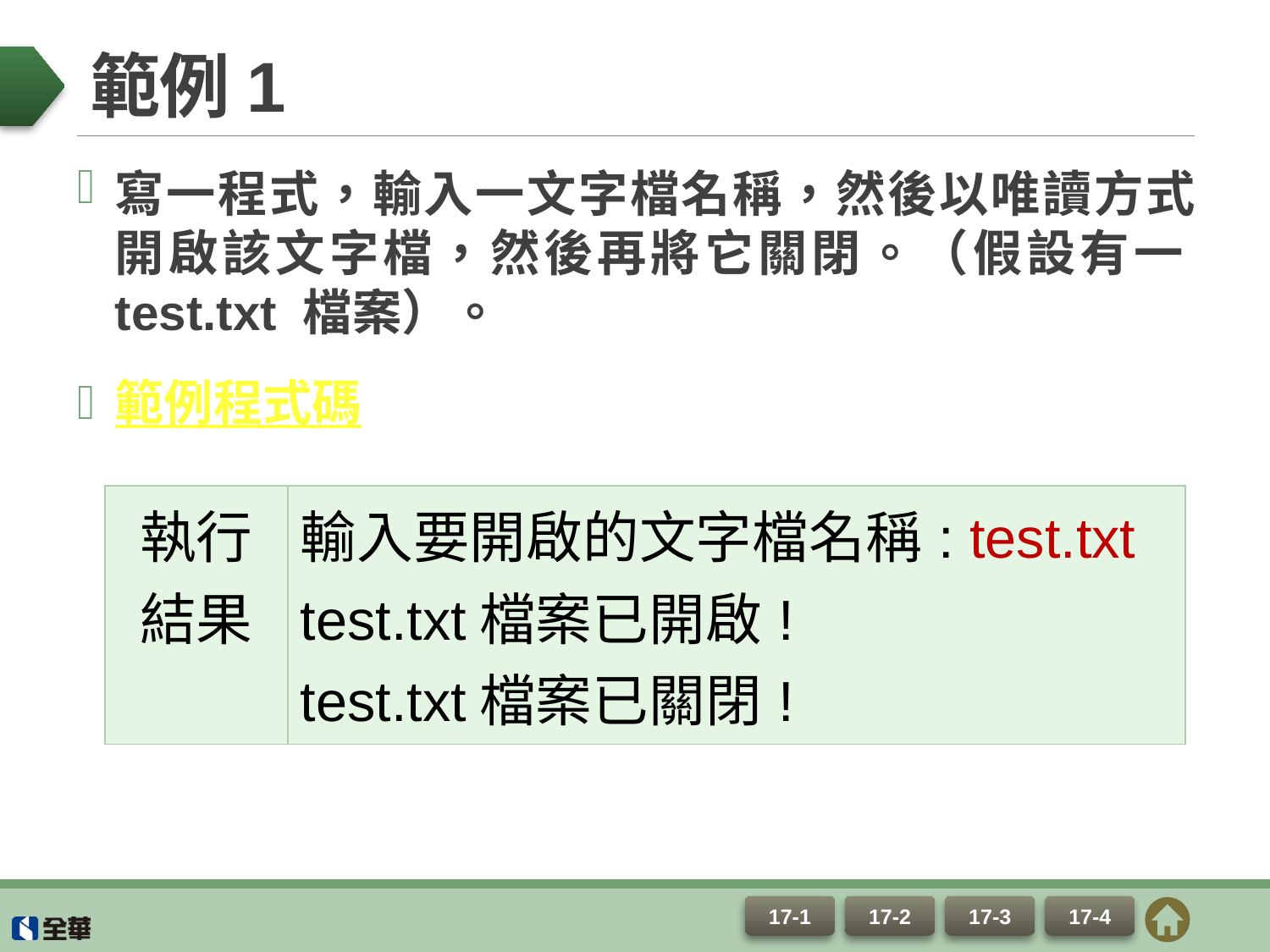

# 範例1
寫一程式，輸入一文字檔名稱，然後以唯讀方式開啟該文字檔，然後再將它關閉。（假設有一test.txt 檔案）。
範例程式碼
| 執行結果 | 輸入要開啟的文字檔名稱: test.txt test.txt檔案已開啟! test.txt檔案已關閉! |
| --- | --- |